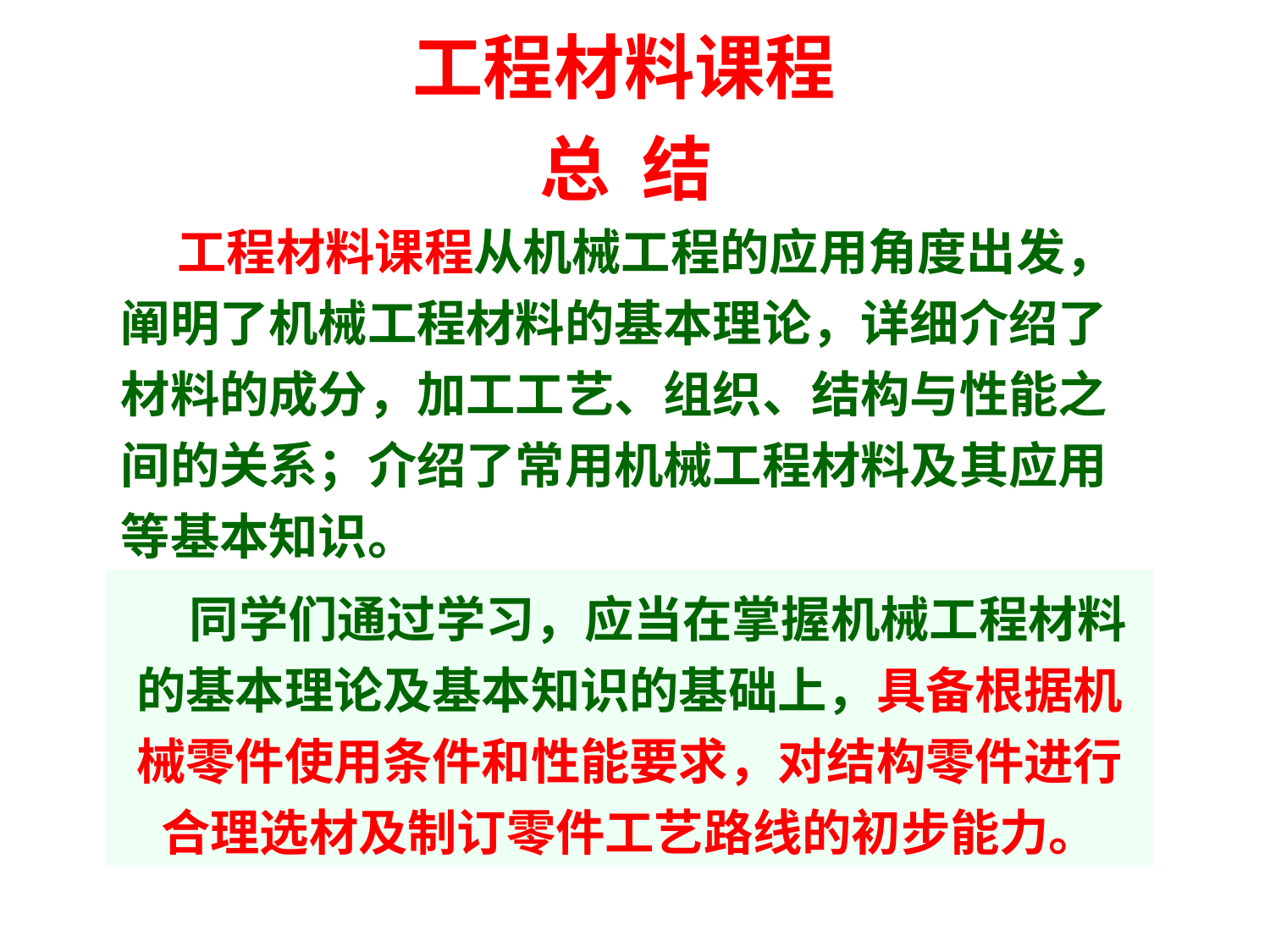

工程材料课程
总  结
    工程材料课程从机械工程的应用角度出发，阐明了机械工程材料的基本理论，详细介绍了材料的成分，加工工艺、组织、结构与性能之间的关系；介绍了常用机械工程材料及其应用等基本知识。

    同学们通过学习，应当在掌握机械工程材料的基本理论及基本知识的基础上，具备根据机械零件使用条件和性能要求，对结构零件进行合理选材及制订零件工艺路线的初步能力。